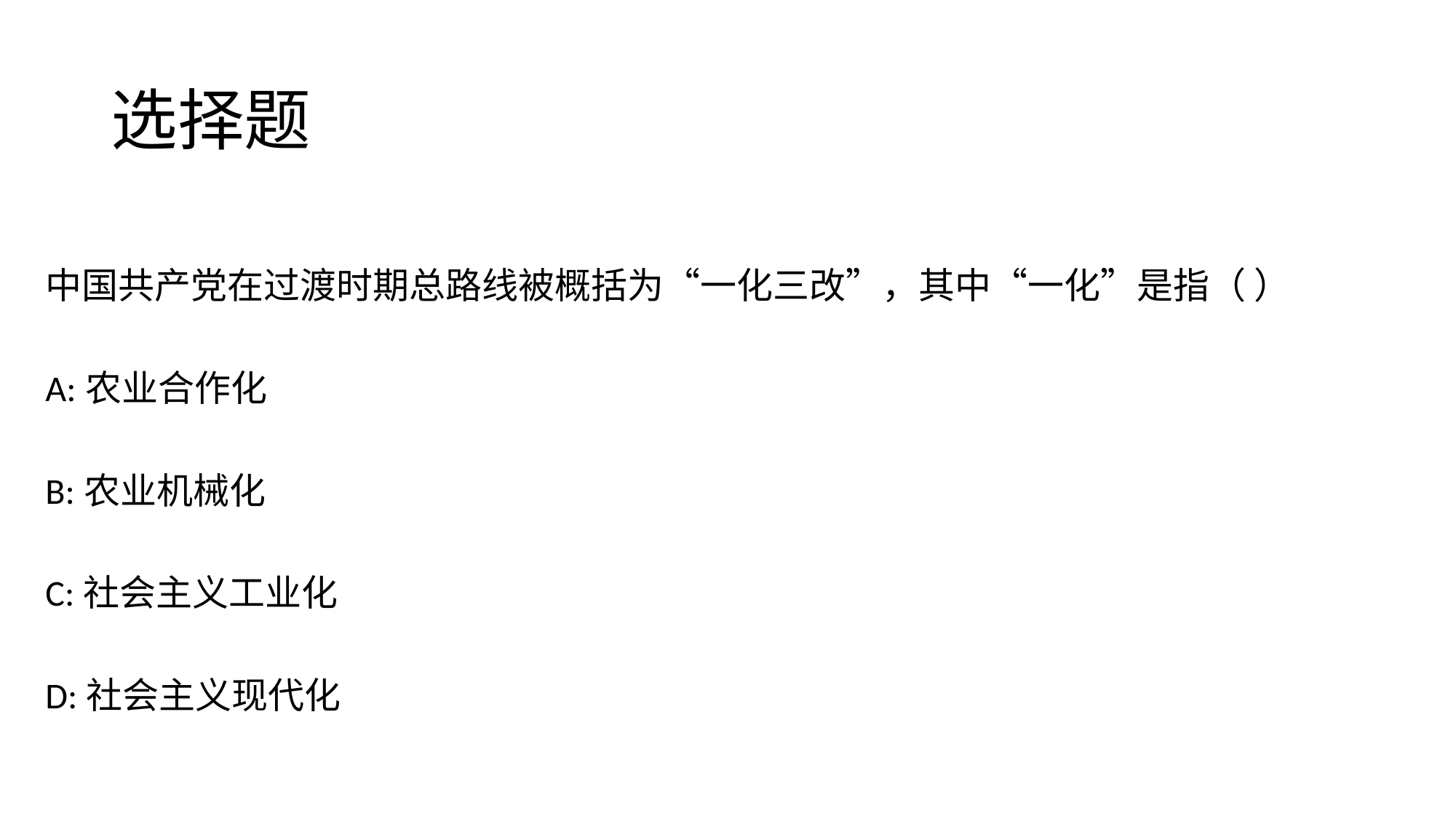

# 选择题
中国共产党在过渡时期总路线被概括为“一化三改”，其中“一化”是指（ ）
A:农业合作化
B:农业机械化
C:社会主义工业化
D:社会主义现代化